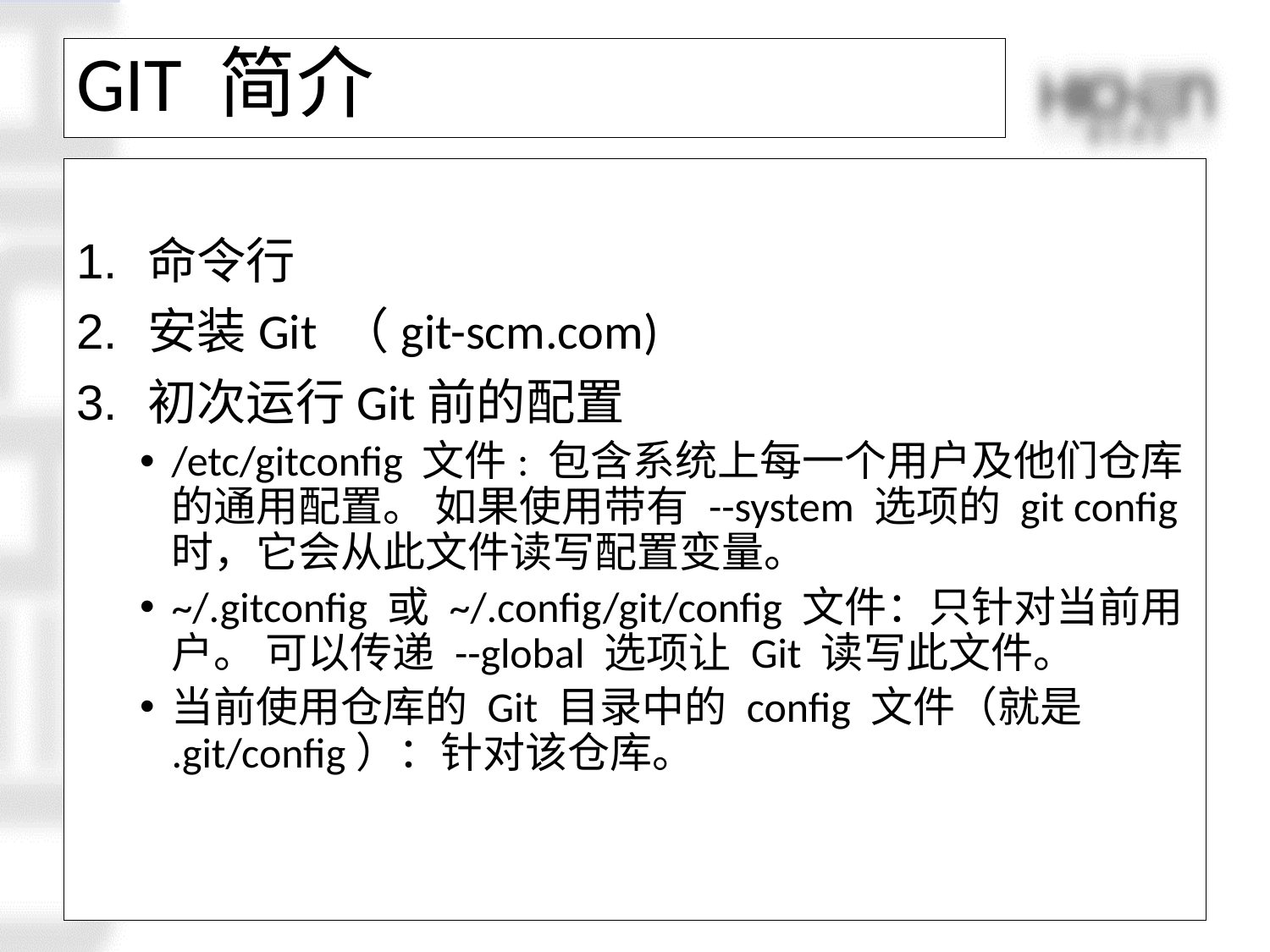

# GIT 简介

命令行
安装Git （git-scm.com)
初次运行Git前的配置
/etc/gitconfig 文件: 包含系统上每一个用户及他们仓库的通用配置。 如果使用带有 --system 选项的 git config 时，它会从此文件读写配置变量。
~/.gitconfig 或 ~/.config/git/config 文件：只针对当前用户。 可以传递 --global 选项让 Git 读写此文件。
当前使用仓库的 Git 目录中的 config 文件（就是 .git/config）：针对该仓库。